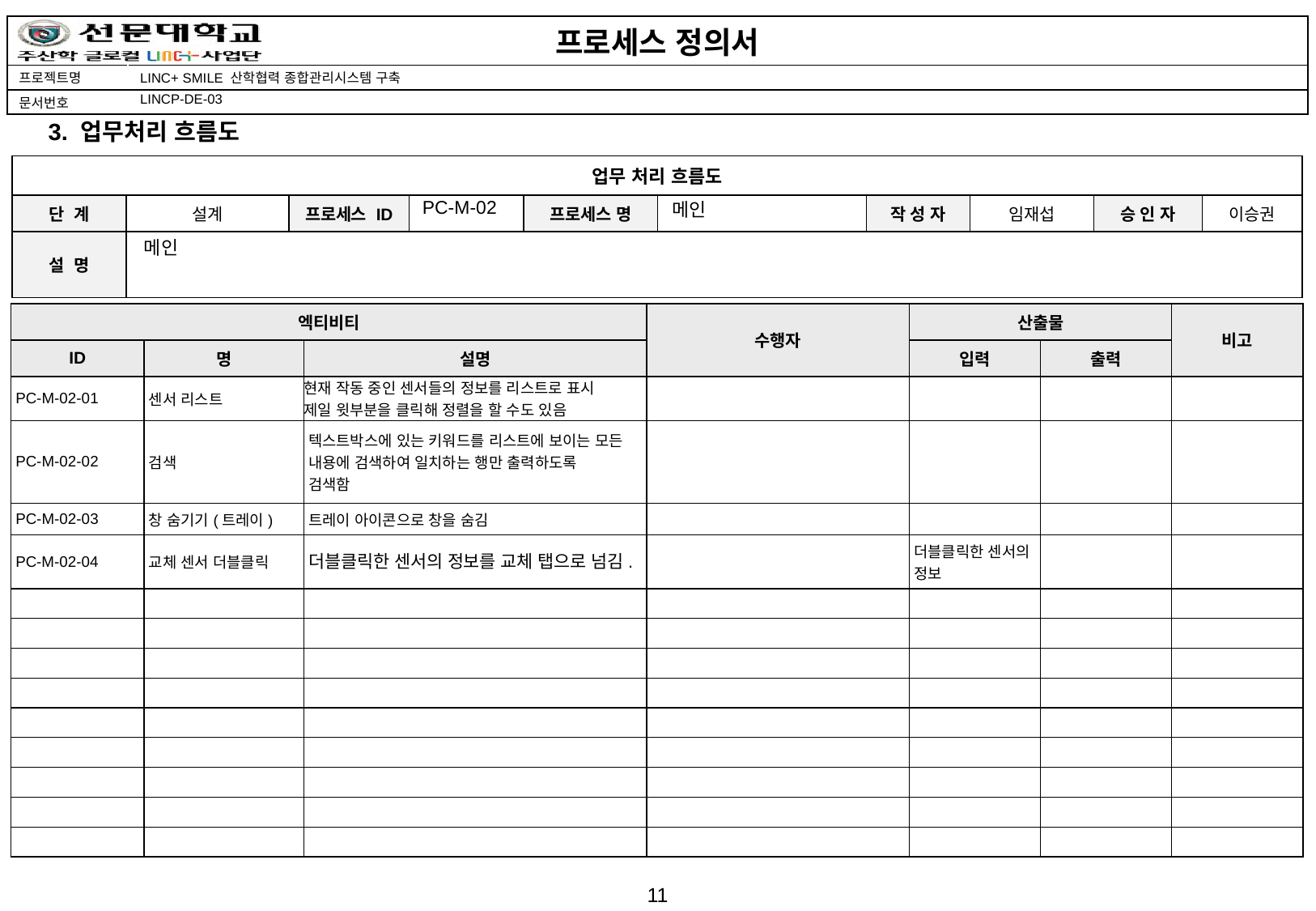

3. 업무처리 흐름도
PC-M-02
메인
메인
| 엑티비티 |  |  | 수행자 | 산출물 |  | 비고 |
| --- | --- | --- | --- | --- | --- | --- |
| ID | 명 | 설명 |  | 입력 | 출력 |  |
| PC-M-02-01 | 센서 리스트 | 현재 작동 중인 센서들의 정보를 리스트로 표시 제일 윗부분을 클릭해 정렬을 할 수도 있음 |  |  |  |  |
| PC-M-02-02 | 검색 | 텍스트박스에 있는 키워드를 리스트에 보이는 모든 내용에 검색하여 일치하는 행만 출력하도록 검색함 |  |  |  |  |
| PC-M-02-03 | 창 숨기기(트레이) | 트레이 아이콘으로 창을 숨김 |  |  |  |  |
| PC-M-02-04 | 교체 센서 더블클릭 | 더블클릭한 센서의 정보를 교체 탭으로 넘김. |  | 더블클릭한 센서의 정보 |  |  |
|  |  |  |  |  |  |  |
|  |  |  |  |  |  |  |
|  |  |  |  |  |  |  |
|  |  |  |  |  |  |  |
|  |  |  |  |  |  |  |
|  |  |  |  |  |  |  |
|  |  |  |  |  |  |  |
|  |  |  |  |  |  |  |
|  |  |  |  |  |  |  |